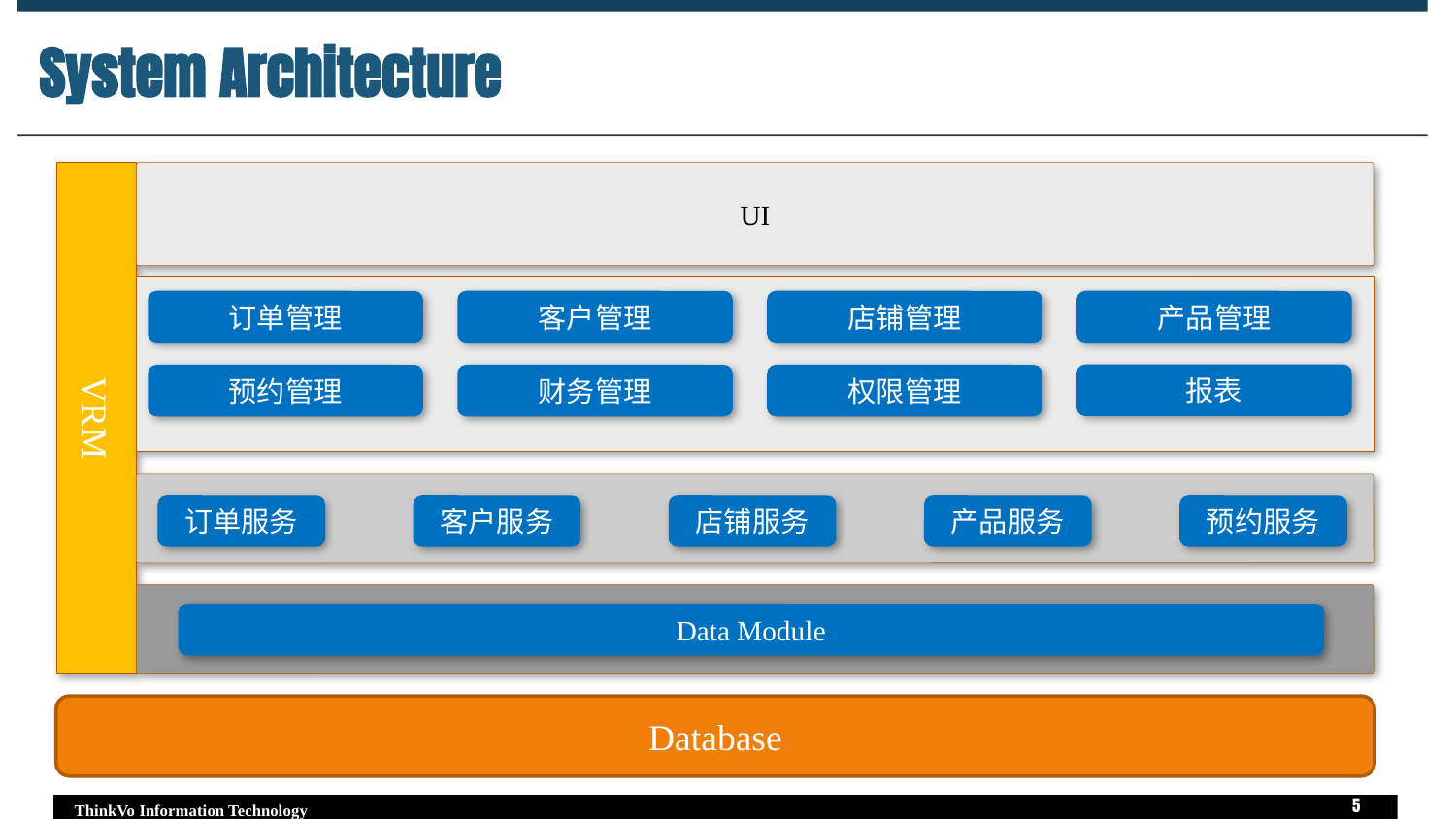

# System Architecture
UI

订单管理
客户管理
店铺管理
产品管理
报表
预约管理
财务管理
权限管理
VRM

订单服务
客户服务
店铺服务
产品服务
预约服务

Data Module
Database
5
ThinkVo Information Technology